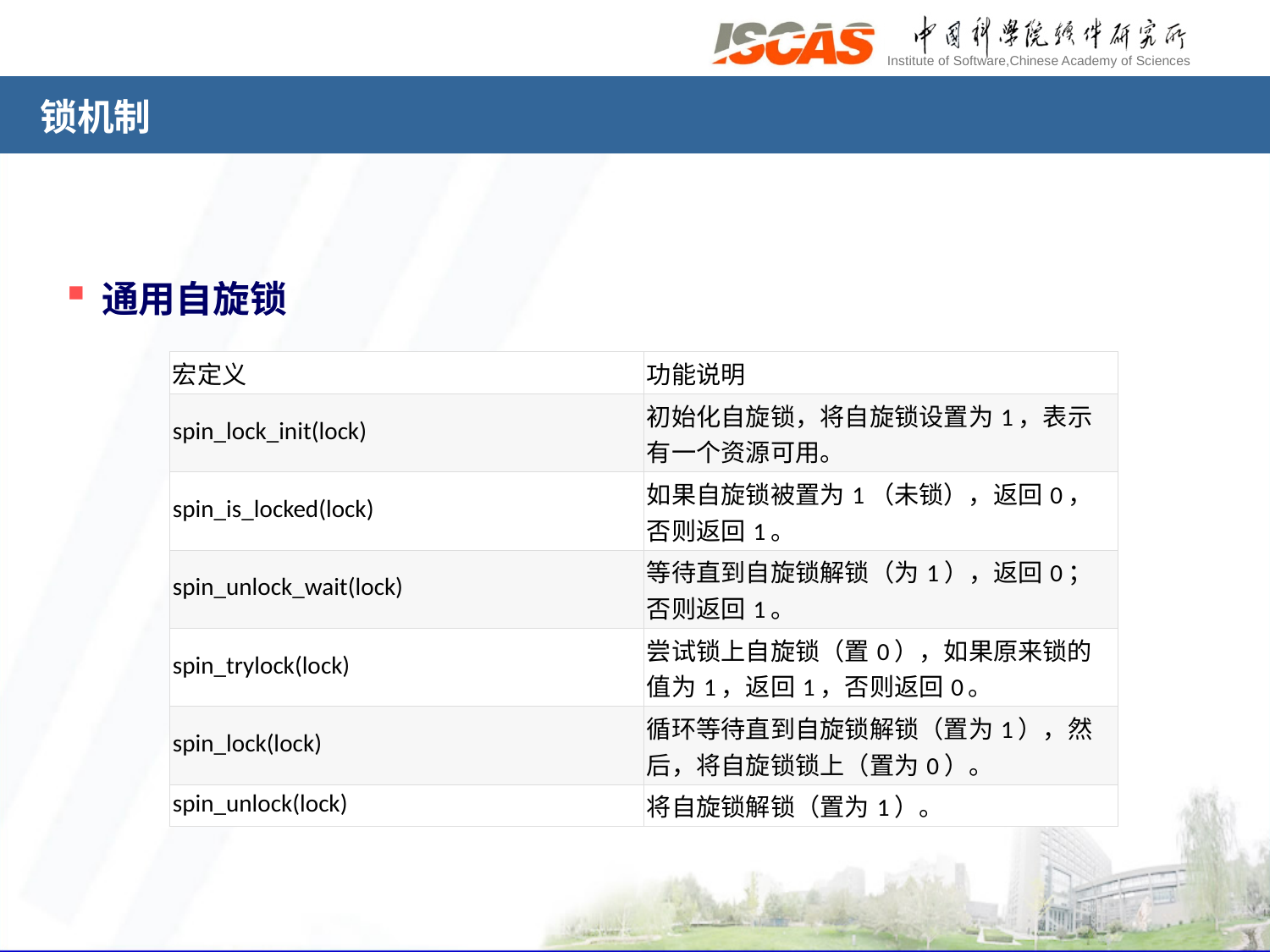

# 锁机制
通用自旋锁
| 宏定义 | 功能说明 |
| --- | --- |
| spin\_lock\_init(lock) | 初始化自旋锁，将自旋锁设置为1，表示有一个资源可用。 |
| spin\_is\_locked(lock) | 如果自旋锁被置为1（未锁），返回0，否则返回1。 |
| spin\_unlock\_wait(lock) | 等待直到自旋锁解锁（为1），返回0；否则返回1。 |
| spin\_trylock(lock) | 尝试锁上自旋锁（置0），如果原来锁的值为1，返回1，否则返回0。 |
| spin\_lock(lock) | 循环等待直到自旋锁解锁（置为1），然后，将自旋锁锁上（置为0）。 |
| spin\_unlock(lock) | 将自旋锁解锁（置为1）。 |